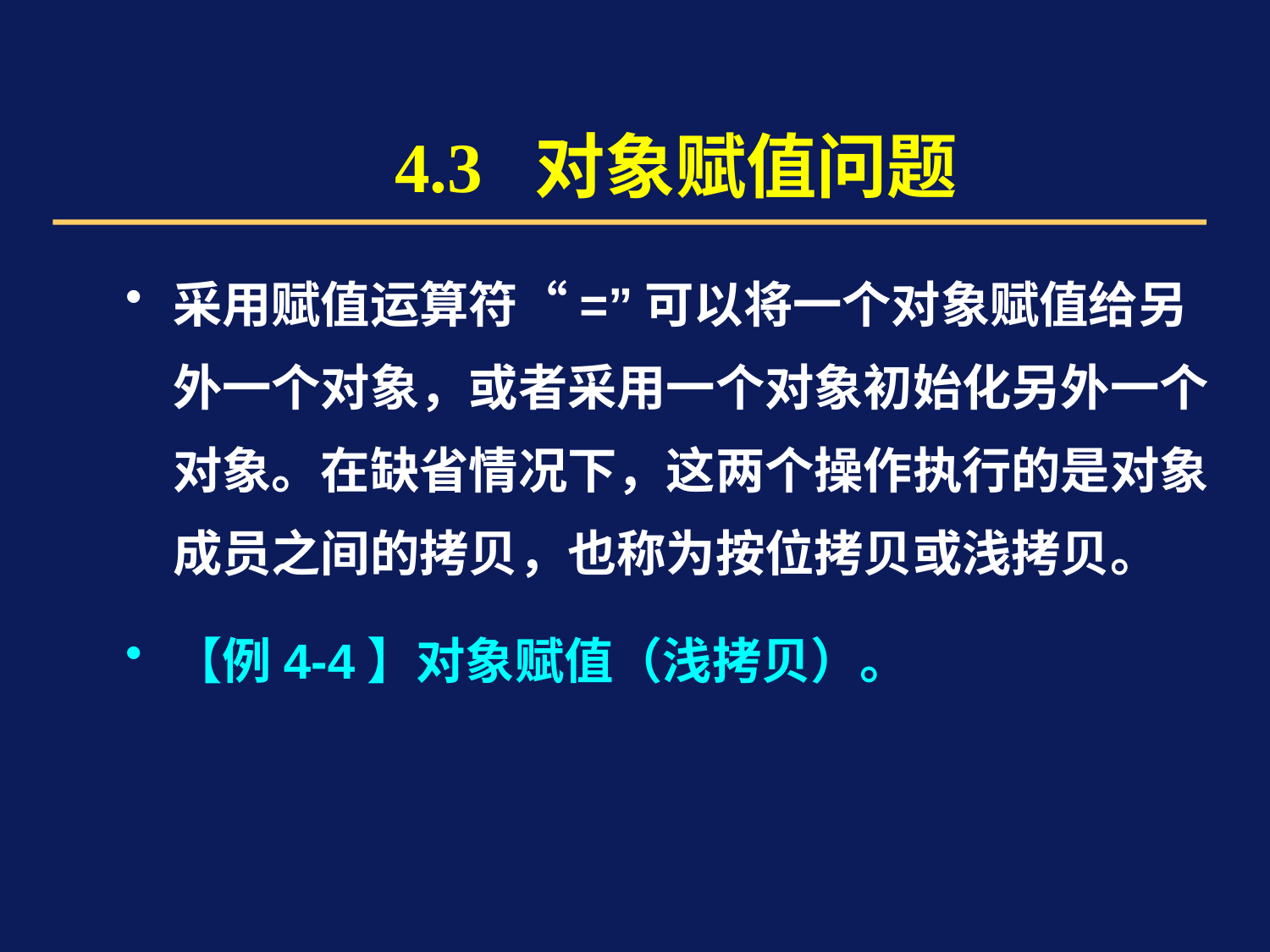

# 4.3  对象赋值问题
采用赋值运算符“=”可以将一个对象赋值给另外一个对象，或者采用一个对象初始化另外一个对象。在缺省情况下，这两个操作执行的是对象成员之间的拷贝，也称为按位拷贝或浅拷贝。
【例4-4】对象赋值（浅拷贝）。
24